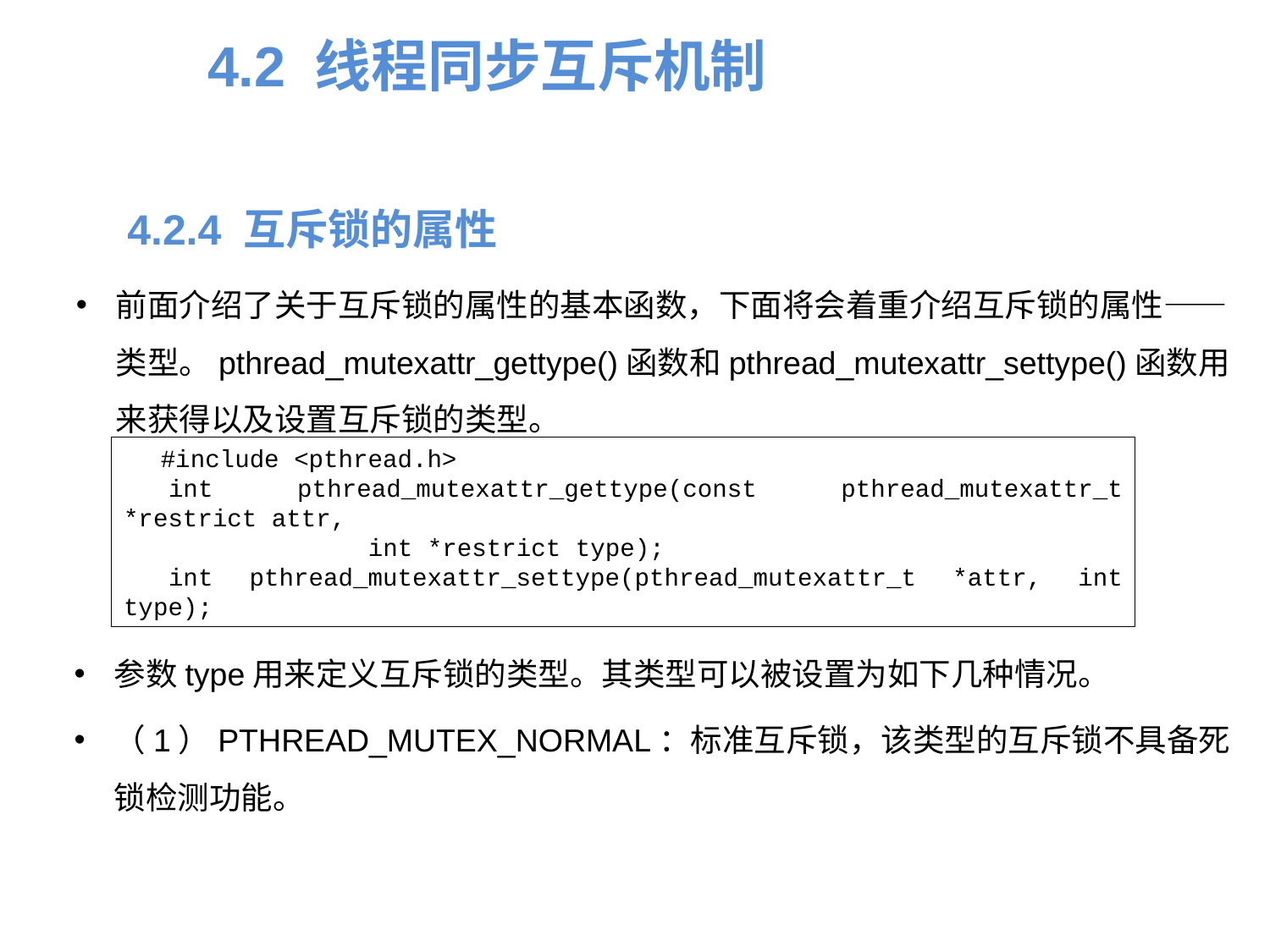

4.2 线程同步互斥机制
4.2.4 互斥锁的属性
前面介绍了关于互斥锁的属性的基本函数，下面将会着重介绍互斥锁的属性——类型。pthread_mutexattr_gettype()函数和pthread_mutexattr_settype()函数用来获得以及设置互斥锁的类型。
#include <pthread.h>
int pthread_mutexattr_gettype(const pthread_mutexattr_t *restrict attr,
              int *restrict type);
int pthread_mutexattr_settype(pthread_mutexattr_t *attr, int type);
参数type用来定义互斥锁的类型。其类型可以被设置为如下几种情况。
（1）PTHREAD_MUTEX_NORMAL：标准互斥锁，该类型的互斥锁不具备死锁检测功能。